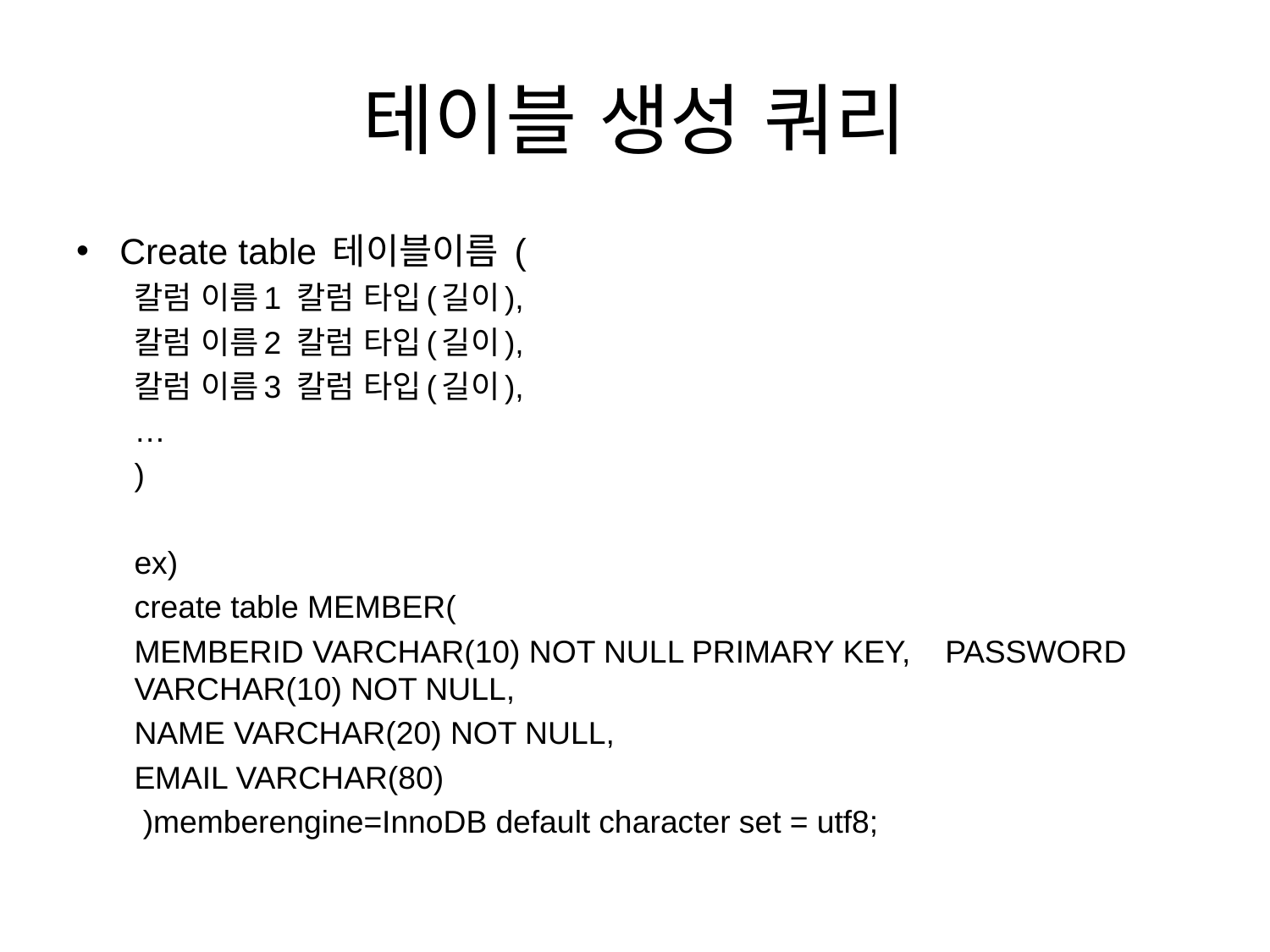

# 테이블 생성 쿼리
Create table 테이블이름 (
칼럼 이름1	칼럼 타입(길이),
칼럼 이름2	칼럼 타입(길이),
칼럼 이름3	칼럼 타입(길이),
…
)

ex)
create table MEMBER(
MEMBERID VARCHAR(10) NOT NULL PRIMARY KEY,    PASSWORD VARCHAR(10) NOT NULL,
NAME VARCHAR(20) NOT NULL,
EMAIL VARCHAR(80)
 )memberengine=InnoDB default character set = utf8;